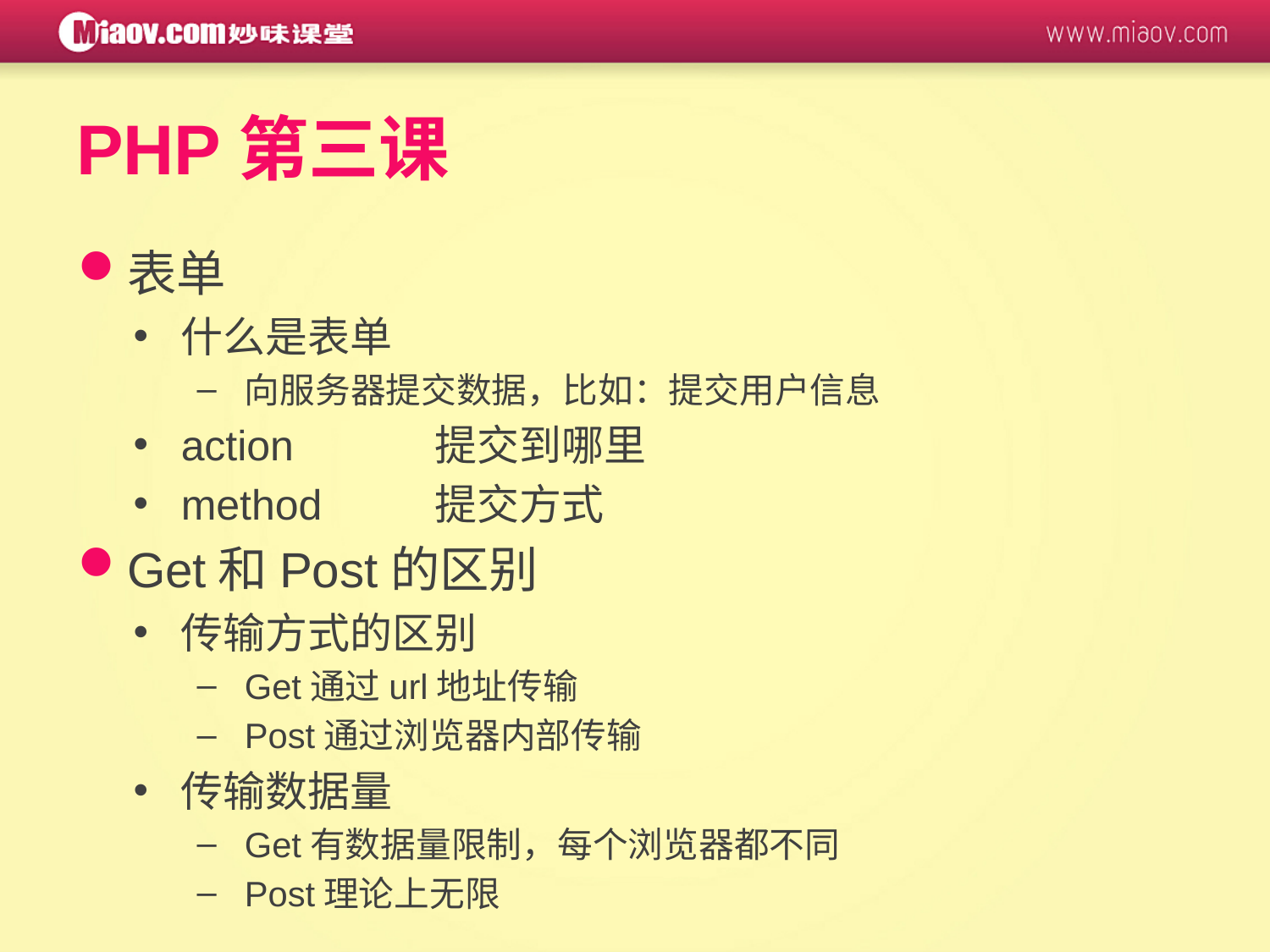

PHP第三课
表单
什么是表单
向服务器提交数据，比如：提交用户信息
action		提交到哪里
method	提交方式
Get和Post的区别
传输方式的区别
Get通过url地址传输
Post通过浏览器内部传输
传输数据量
Get有数据量限制，每个浏览器都不同
Post理论上无限